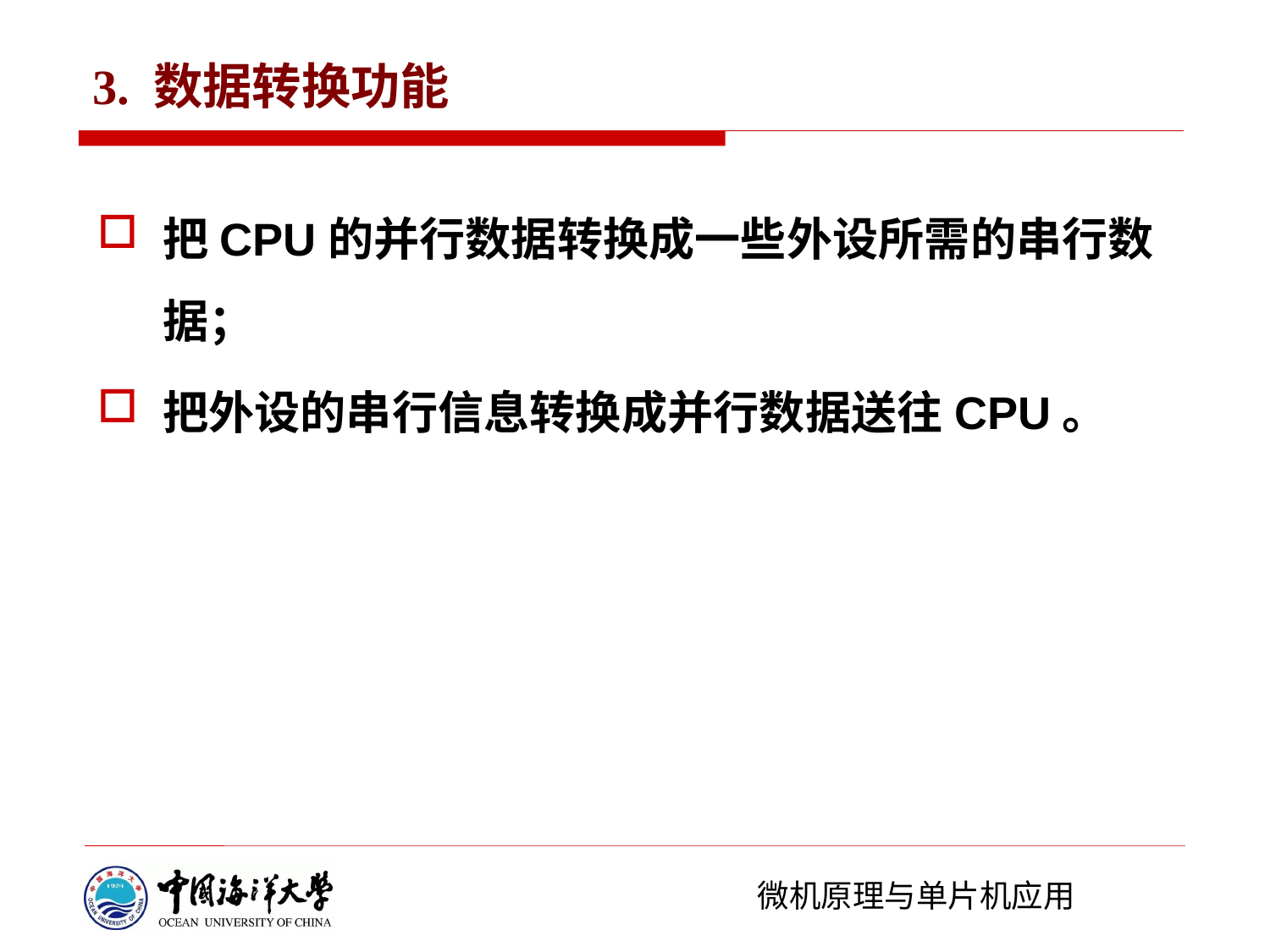

# 3. 数据转换功能
把CPU的并行数据转换成一些外设所需的串行数据；
把外设的串行信息转换成并行数据送往CPU。